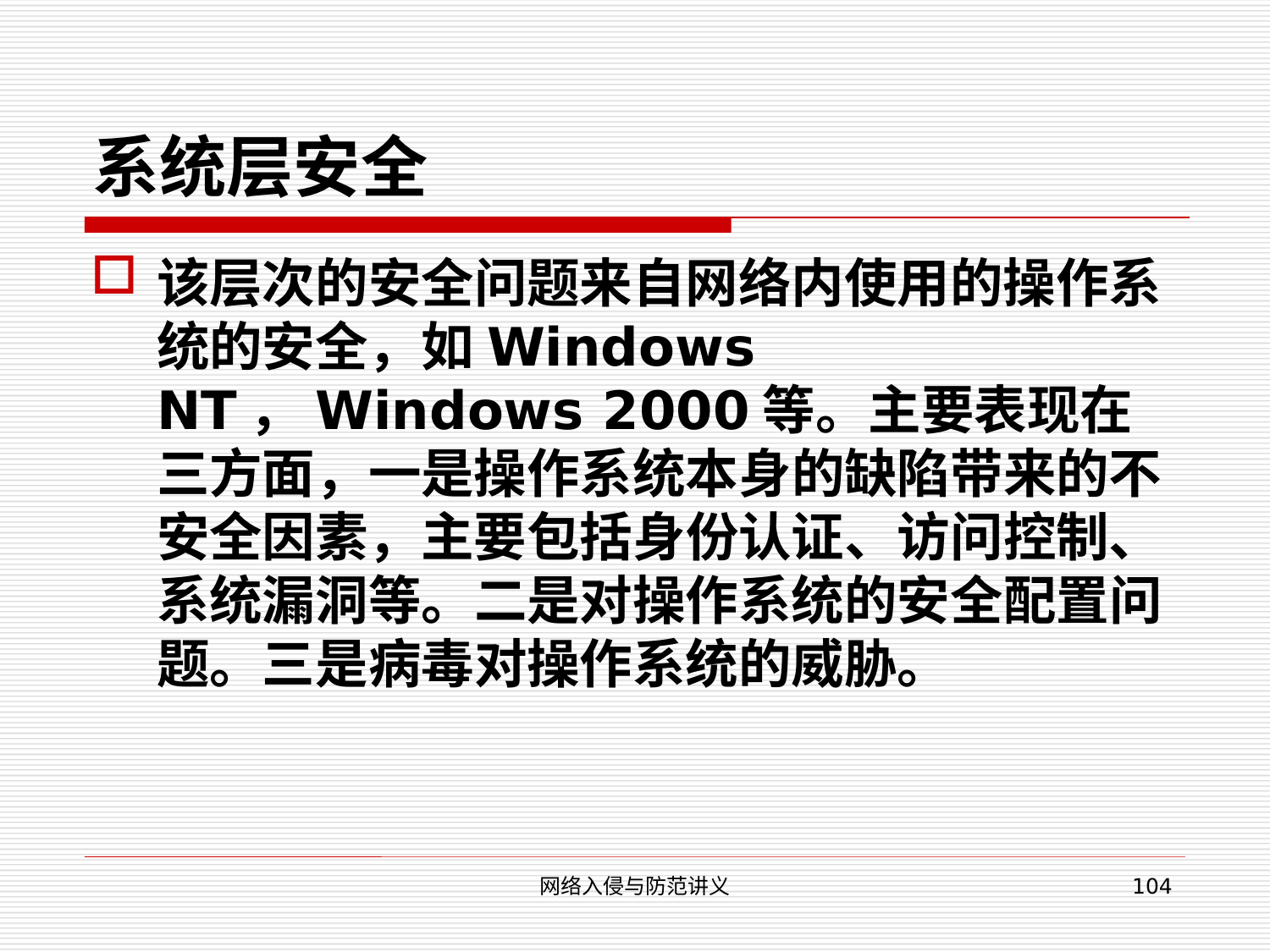

系统层安全
该层次的安全问题来自网络内使用的操作系统的安全，如Windows NT，Windows 2000等。主要表现在三方面，一是操作系统本身的缺陷带来的不安全因素，主要包括身份认证、访问控制、系统漏洞等。二是对操作系统的安全配置问题。三是病毒对操作系统的威胁。

网络入侵与防范讲义
104